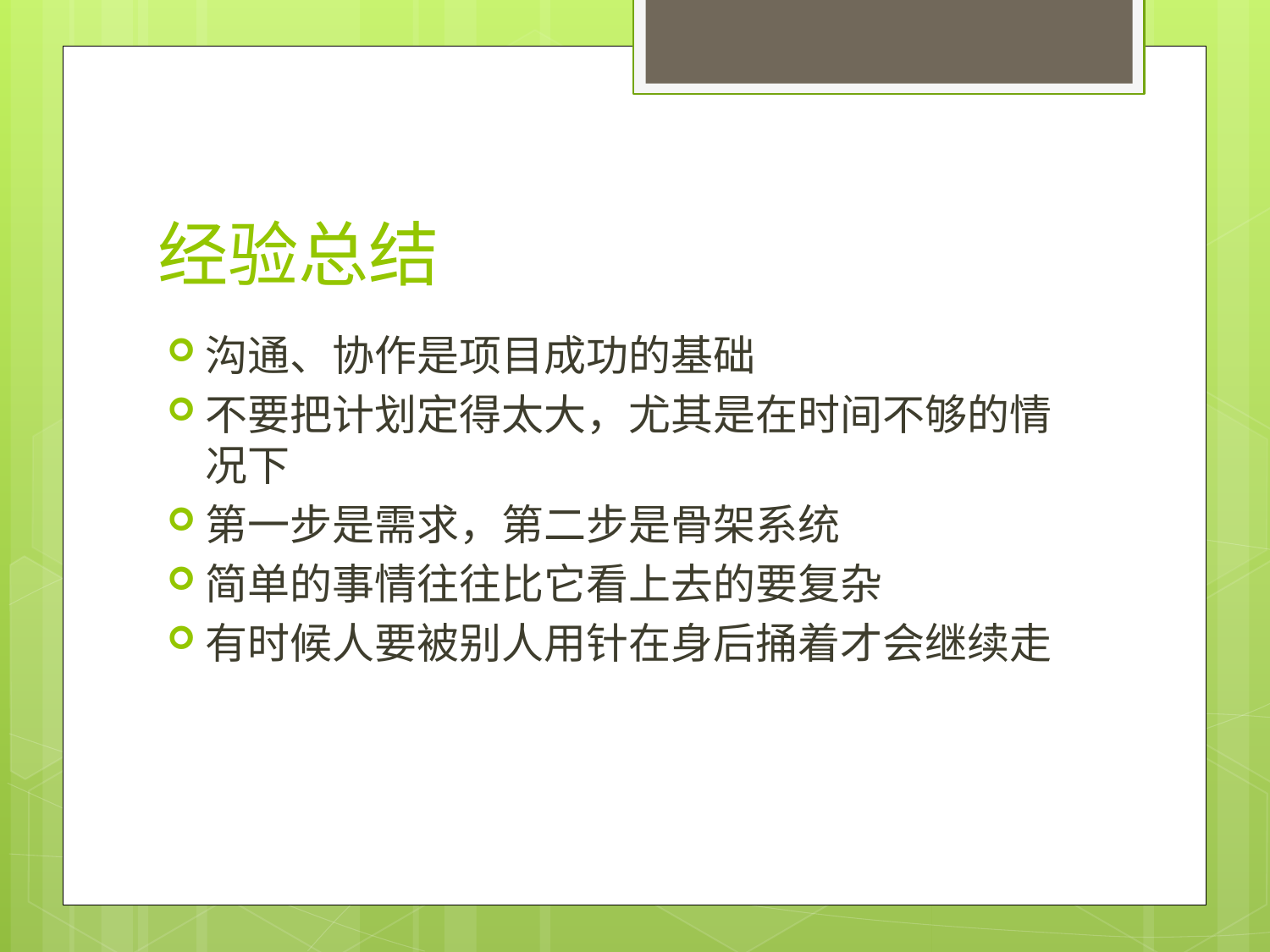

# 经验总结
沟通、协作是项目成功的基础
不要把计划定得太大，尤其是在时间不够的情况下
第一步是需求，第二步是骨架系统
简单的事情往往比它看上去的要复杂
有时候人要被别人用针在身后捅着才会继续走